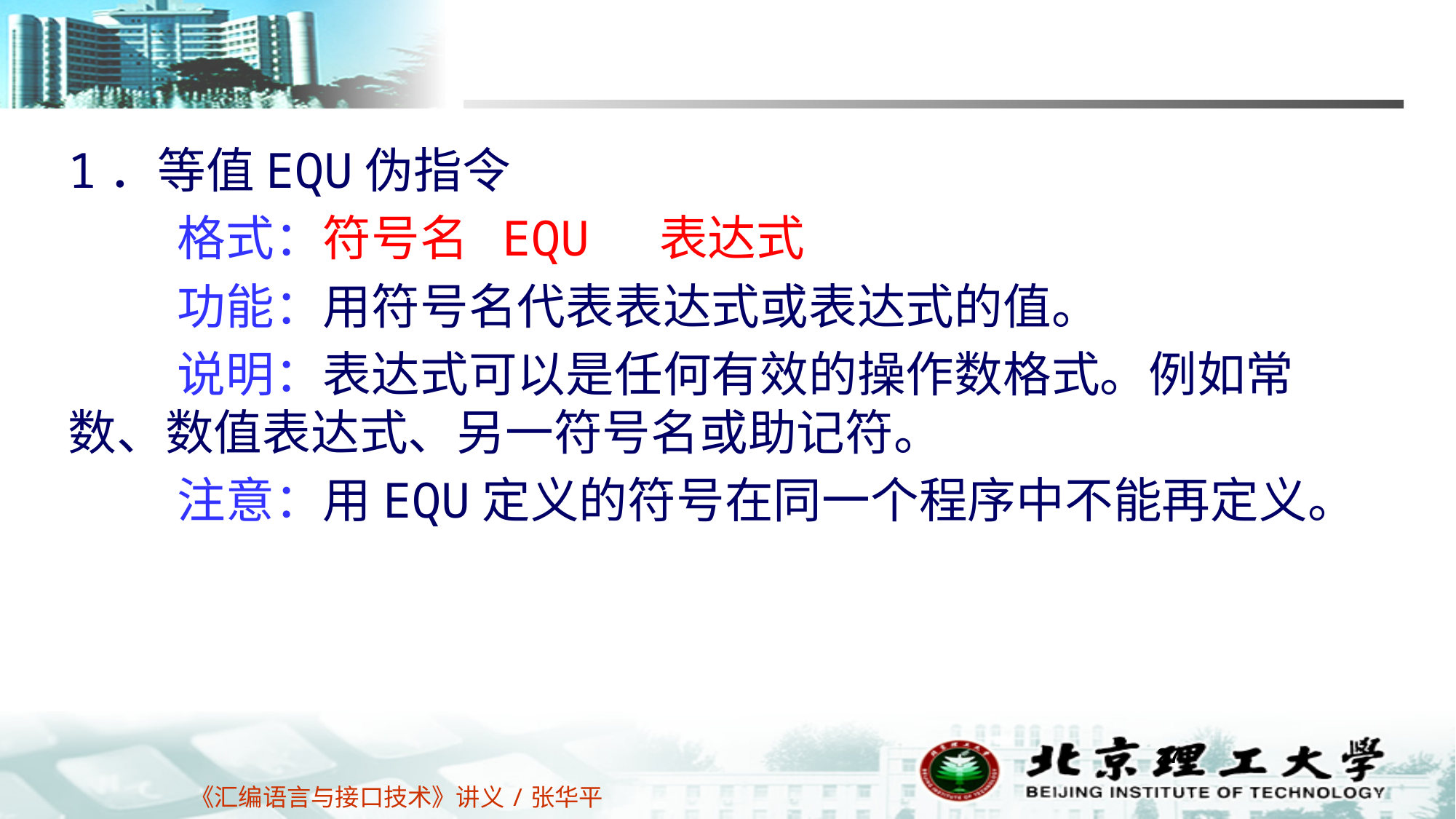

1．等值EQU伪指令
	格式：符号名  EQU  表达式
	功能：用符号名代表表达式或表达式的值。
	说明：表达式可以是任何有效的操作数格式。例如常数、数值表达式、另一符号名或助记符。
	注意：用EQU定义的符号在同一个程序中不能再定义。
27